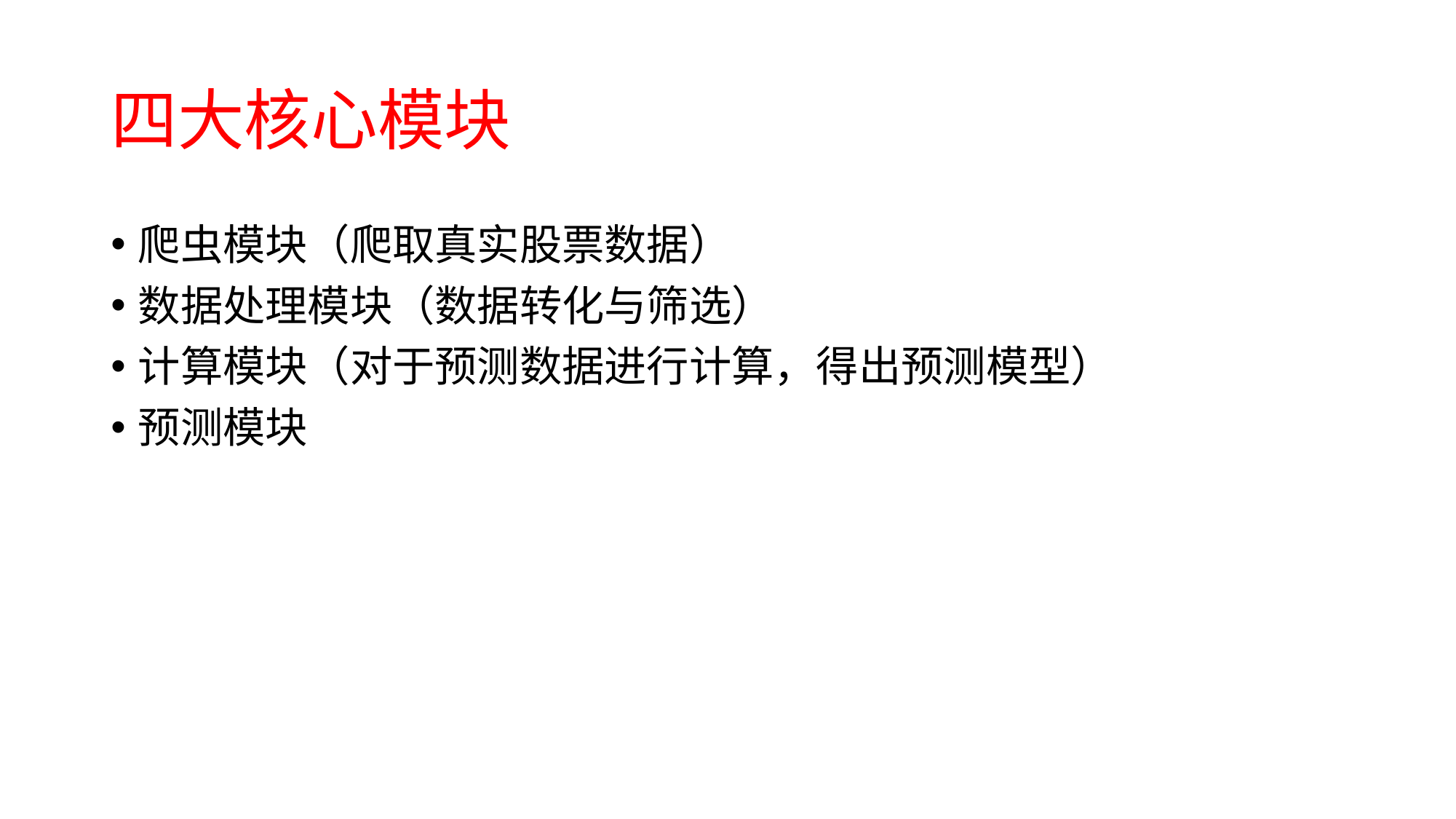

# 四大核心模块
爬虫模块（爬取真实股票数据）
数据处理模块（数据转化与筛选）
计算模块（对于预测数据进行计算，得出预测模型）
预测模块